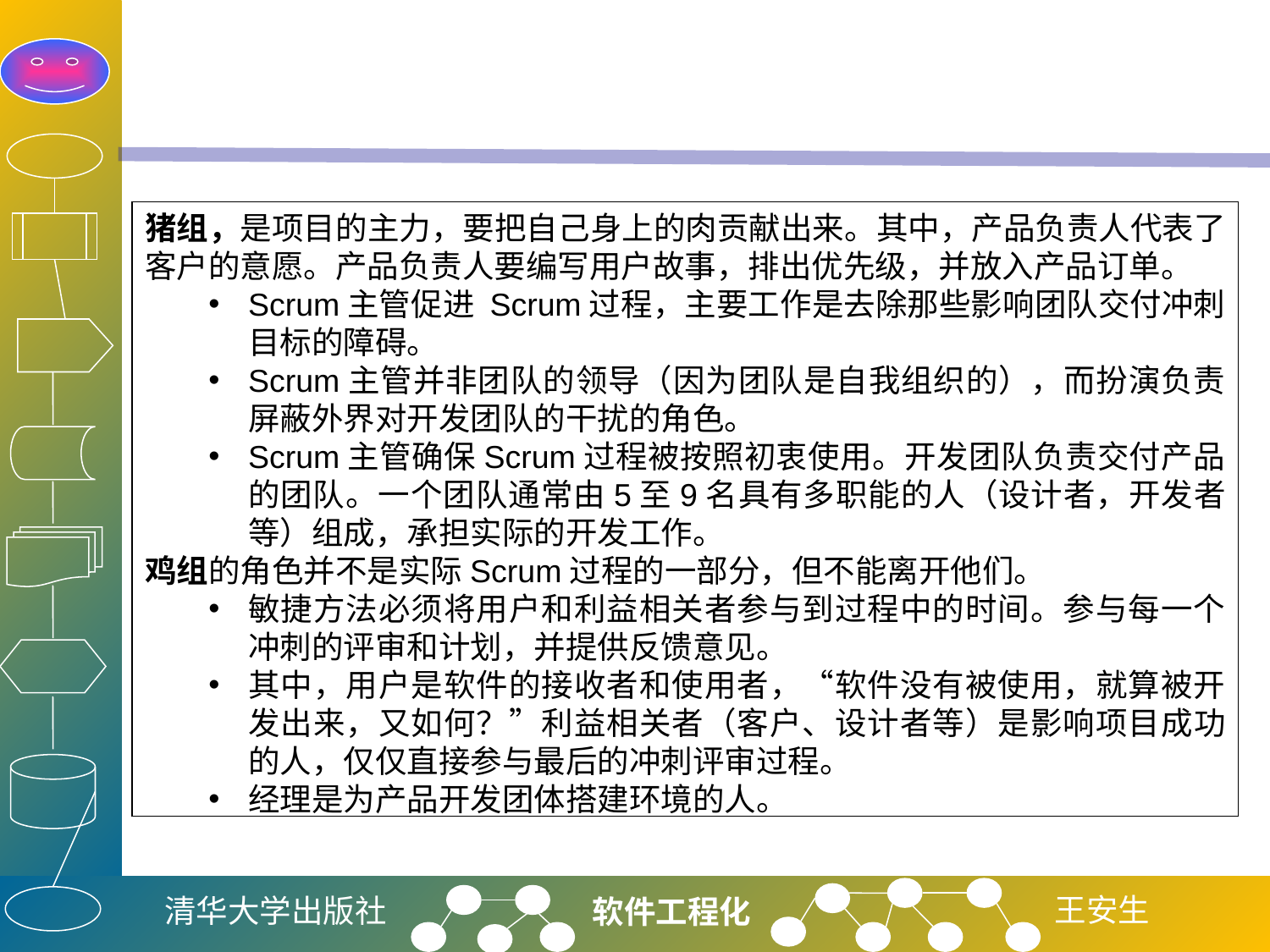

#
猪组，是项目的主力，要把自己身上的肉贡献出来。其中，产品负责人代表了客户的意愿。产品负责人要编写用户故事，排出优先级，并放入产品订单。
Scrum主管促进 Scrum过程，主要工作是去除那些影响团队交付冲刺目标的障碍。
Scrum主管并非团队的领导（因为团队是自我组织的），而扮演负责屏蔽外界对开发团队的干扰的角色。
Scrum主管确保Scrum过程被按照初衷使用。开发团队负责交付产品的团队。一个团队通常由5至9名具有多职能的人（设计者，开发者等）组成，承担实际的开发工作。
鸡组的角色并不是实际Scrum过程的一部分，但不能离开他们。
敏捷方法必须将用户和利益相关者参与到过程中的时间。参与每一个冲刺的评审和计划，并提供反馈意见。
其中，用户是软件的接收者和使用者，“软件没有被使用，就算被开发出来，又如何？”利益相关者（客户、设计者等）是影响项目成功的人，仅仅直接参与最后的冲刺评审过程。
经理是为产品开发团体搭建环境的人。